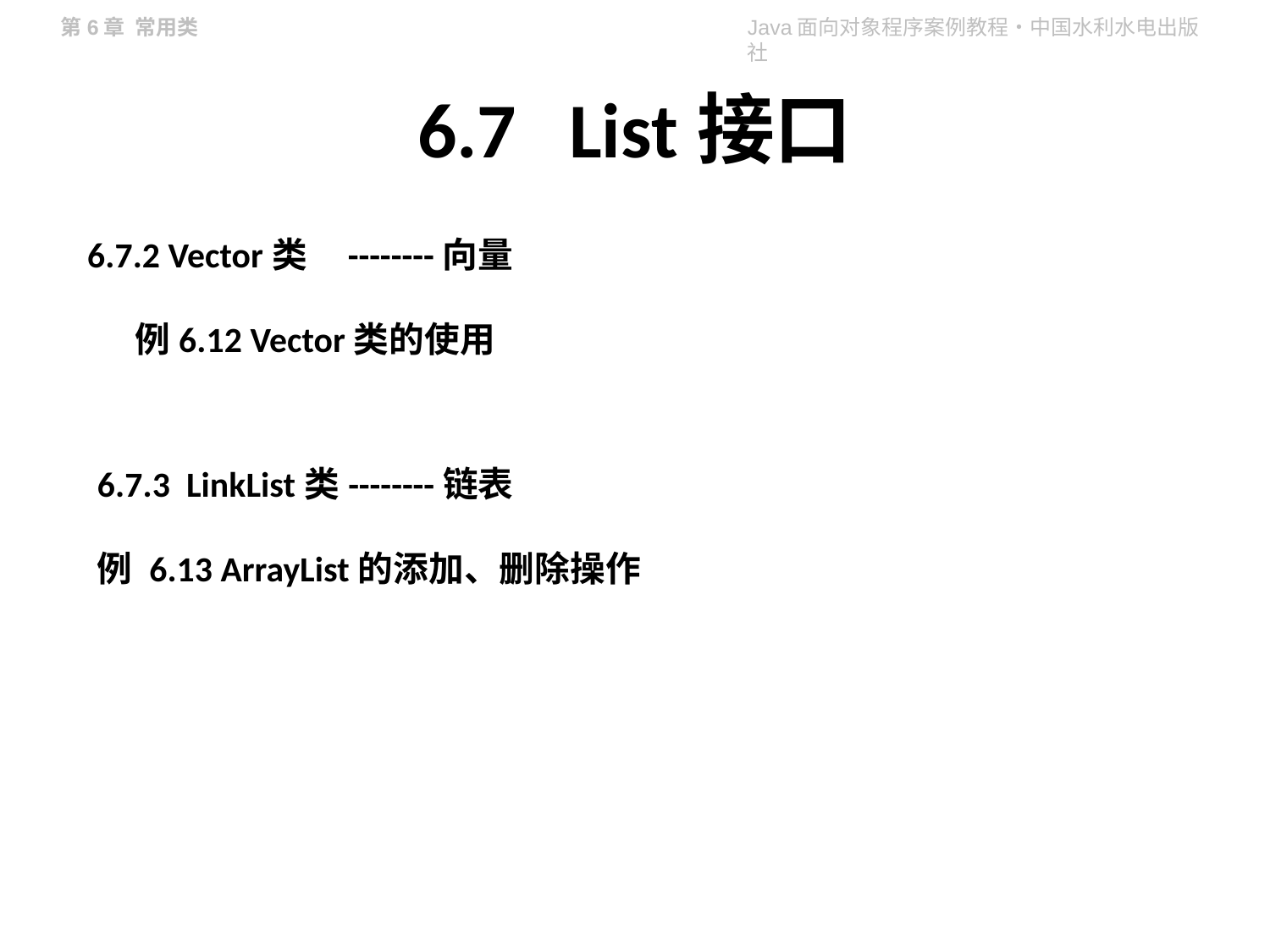

# 6.7   List接口
6.7.2 Vector类    --------向量

     例6.12 Vector类的使用
6.7.3  LinkList类--------链表

例 6.13 ArrayList的添加、删除操作